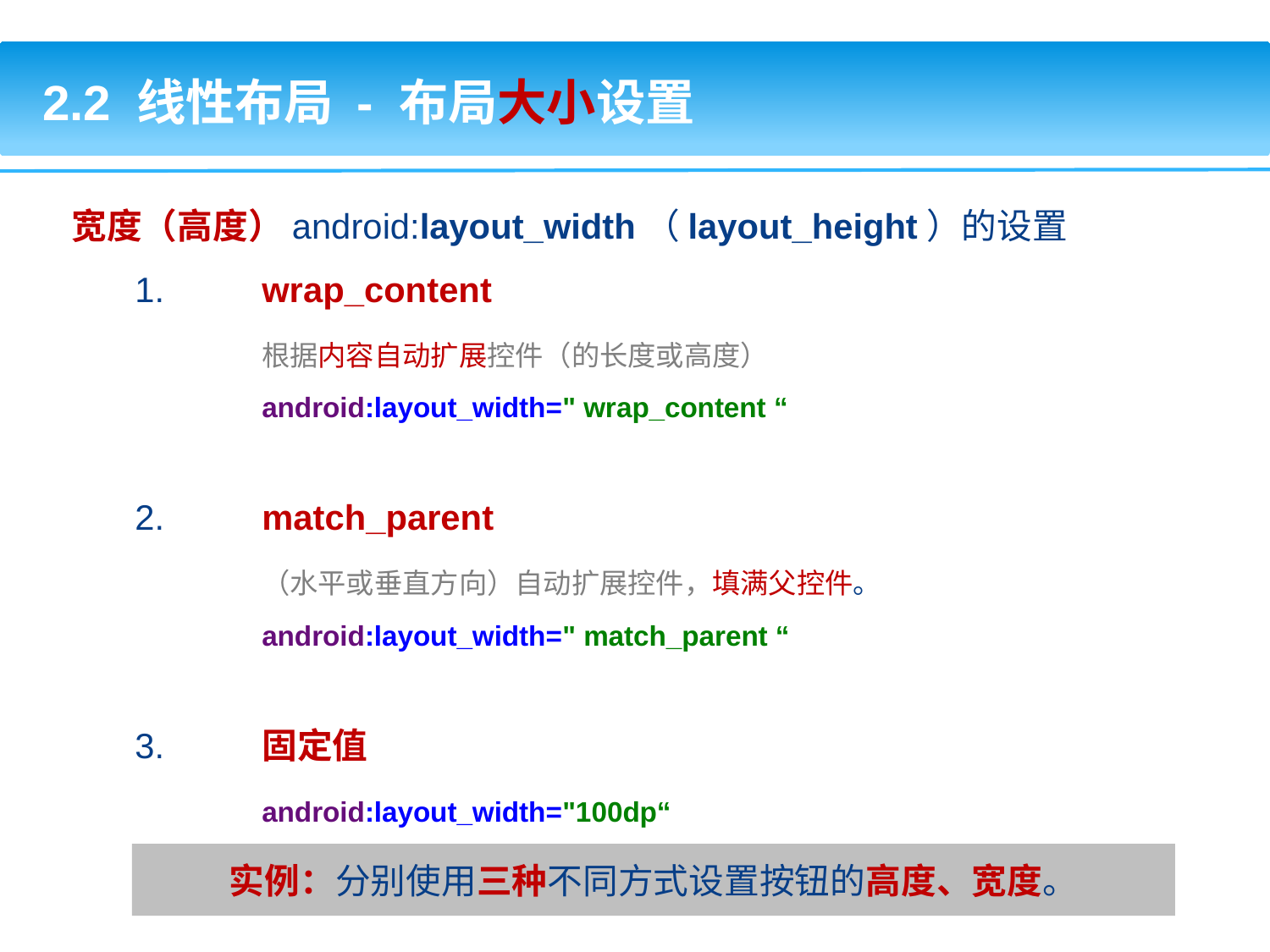

2.2 线性布局 - 布局大小设置
宽度（高度）android:layout_width（layout_height）的设置
1. 	wrap_content
	根据内容自动扩展控件（的长度或高度）
	android:layout_width=" wrap_content “

2.	match_parent
	（水平或垂直方向）自动扩展控件，填满父控件。
	android:layout_width=" match_parent “
3.	固定值
	android:layout_width="100dp“
实例：分别使用三种不同方式设置按钮的高度、宽度。